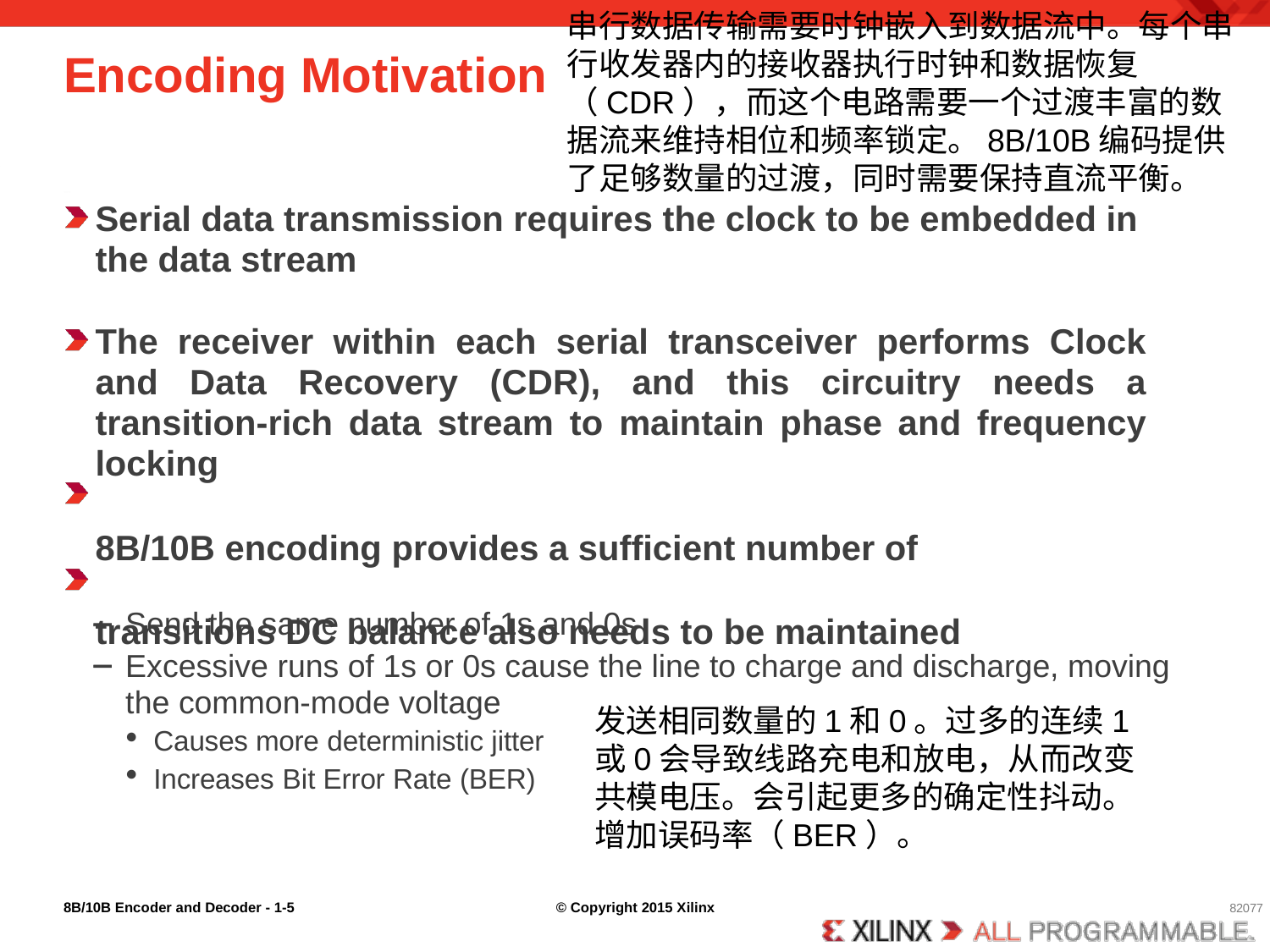

串行数据传输需要时钟嵌入到数据流中。每个串行收发器内的接收器执行时钟和数据恢复（CDR），而这个电路需要一个过渡丰富的数据流来维持相位和频率锁定。8B/10B编码提供了足够数量的过渡，同时需要保持直流平衡。
# Encoding Motivation

1-5
27378**slide
Serial data transmission requires the clock to be embedded in the data stream

The receiver within each serial transceiver performs Clock and Data Recovery (CDR), and this circuitry needs a transition-rich data stream to maintain phase and frequency locking
8B/10B encoding provides a sufficient number of transitions DC balance also needs to be maintained

Send the same number of 1s and 0s
Excessive runs of 1s or 0s cause the line to charge and discharge, moving the common-mode voltage
Causes more deterministic jitter
Increases Bit Error Rate (BER)
—
—
发送相同数量的1和0。过多的连续1或0会导致线路充电和放电，从而改变共模电压。会引起更多的确定性抖动。增加误码率（BER）。
8B/10B Encoder and Decoder - 1-5
© Copyright 2015 Xilinx
82077